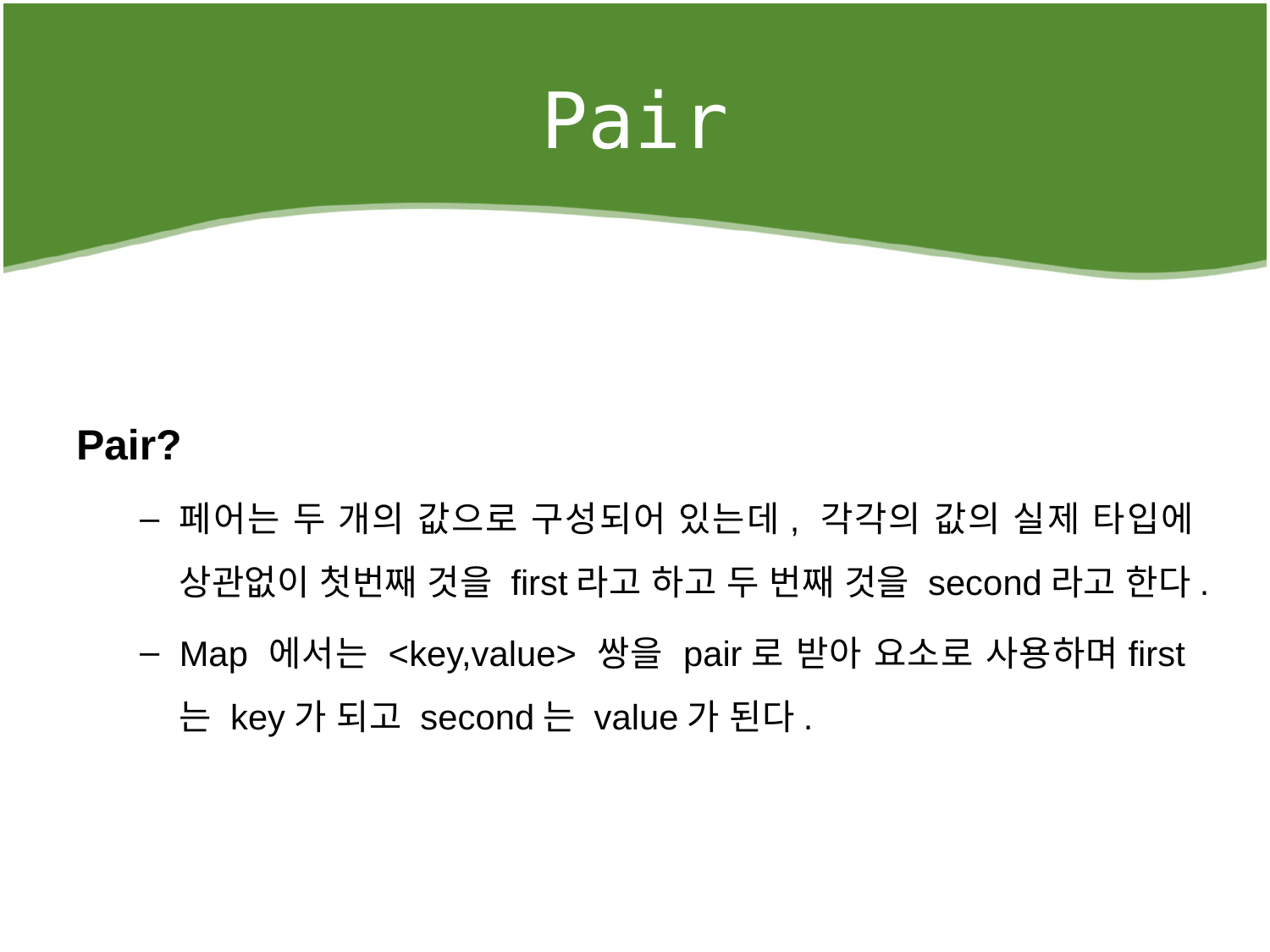

# Pair
Pair?
페어는 두 개의 값으로 구성되어 있는데, 각각의 값의 실제 타입에 상관없이 첫번째 것을 first라고 하고 두 번째 것을 second라고 한다.
Map 에서는 <key,value> 쌍을 pair로 받아 요소로 사용하며first는 key가 되고 second는 value가 된다.